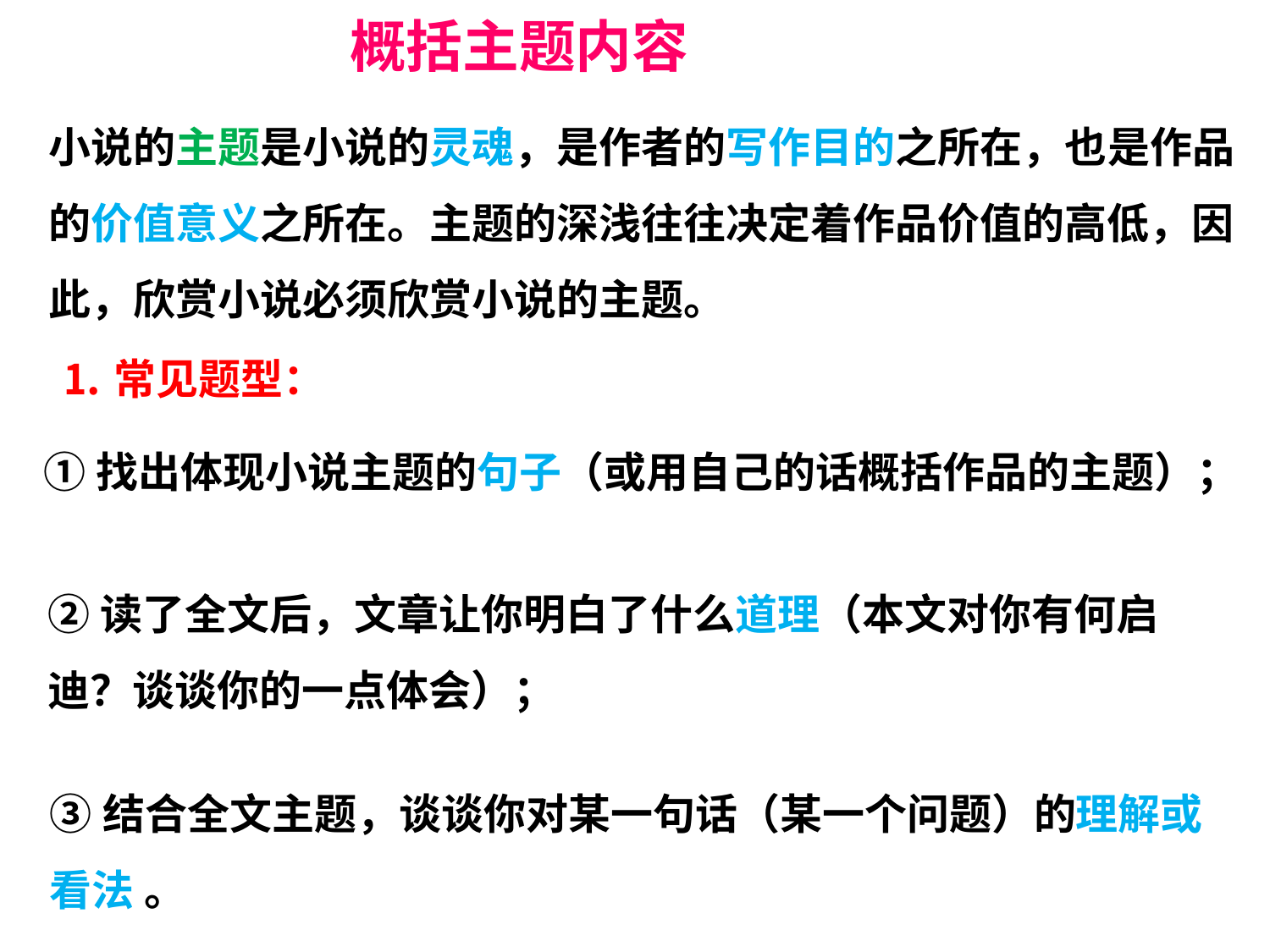

概括主题内容
小说的主题是小说的灵魂，是作者的写作目的之所在，也是作品的价值意义之所在。主题的深浅往往决定着作品价值的高低，因此，欣赏小说必须欣赏小说的主题。
⒈常见题型：
①找出体现小说主题的句子（或用自己的话概括作品的主题）；
②读了全文后，文章让你明白了什么道理（本文对你有何启迪？谈谈你的一点体会）；
③结合全文主题，谈谈你对某一句话（某一个问题）的理解或看法 。